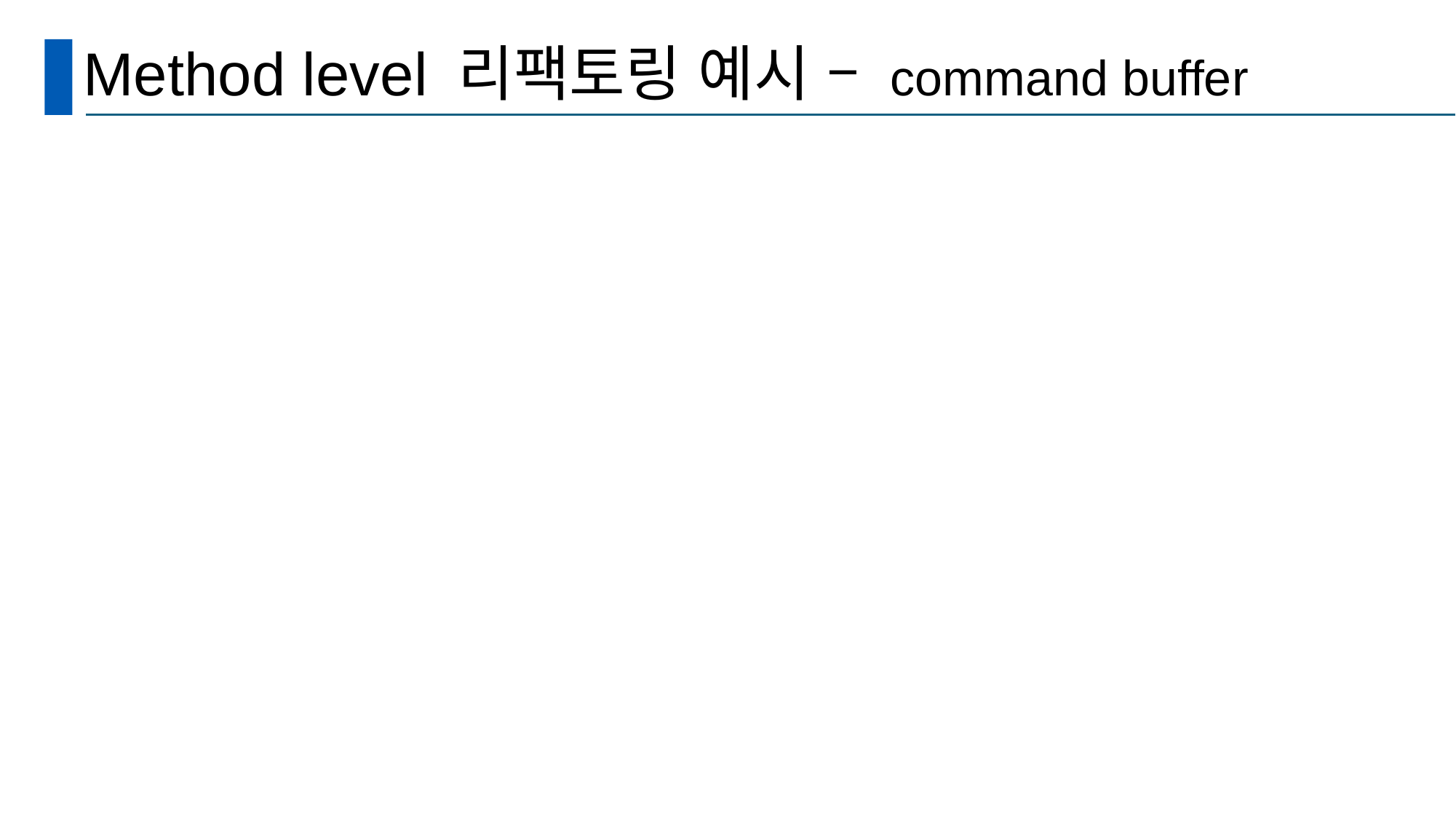

# Method level 리팩토링 예시 – command buffer